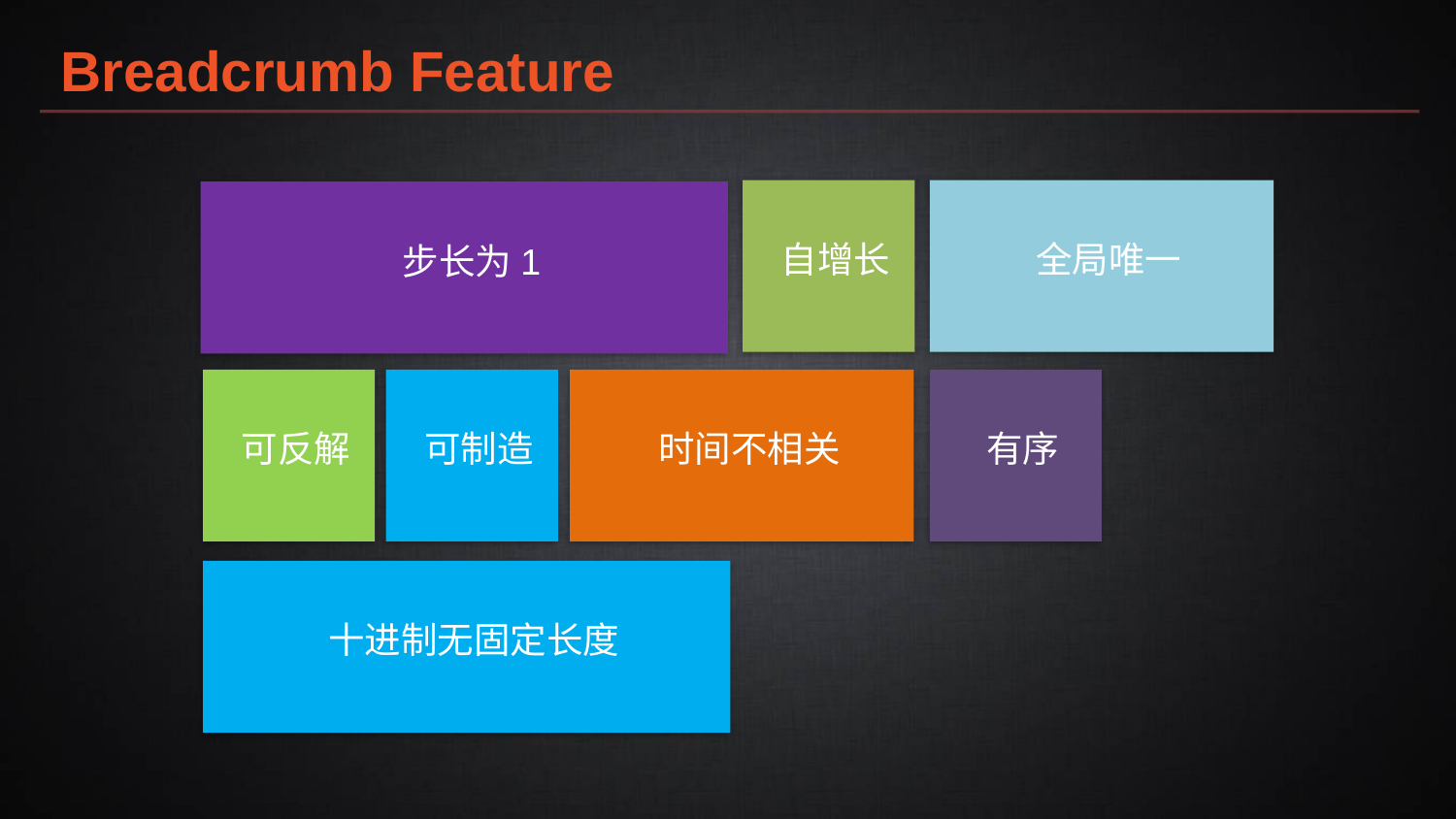

Breadcrumb Feature
自增长
全局唯一
步长为1
可反解
可制造
时间不相关
有序
十进制无固定长度